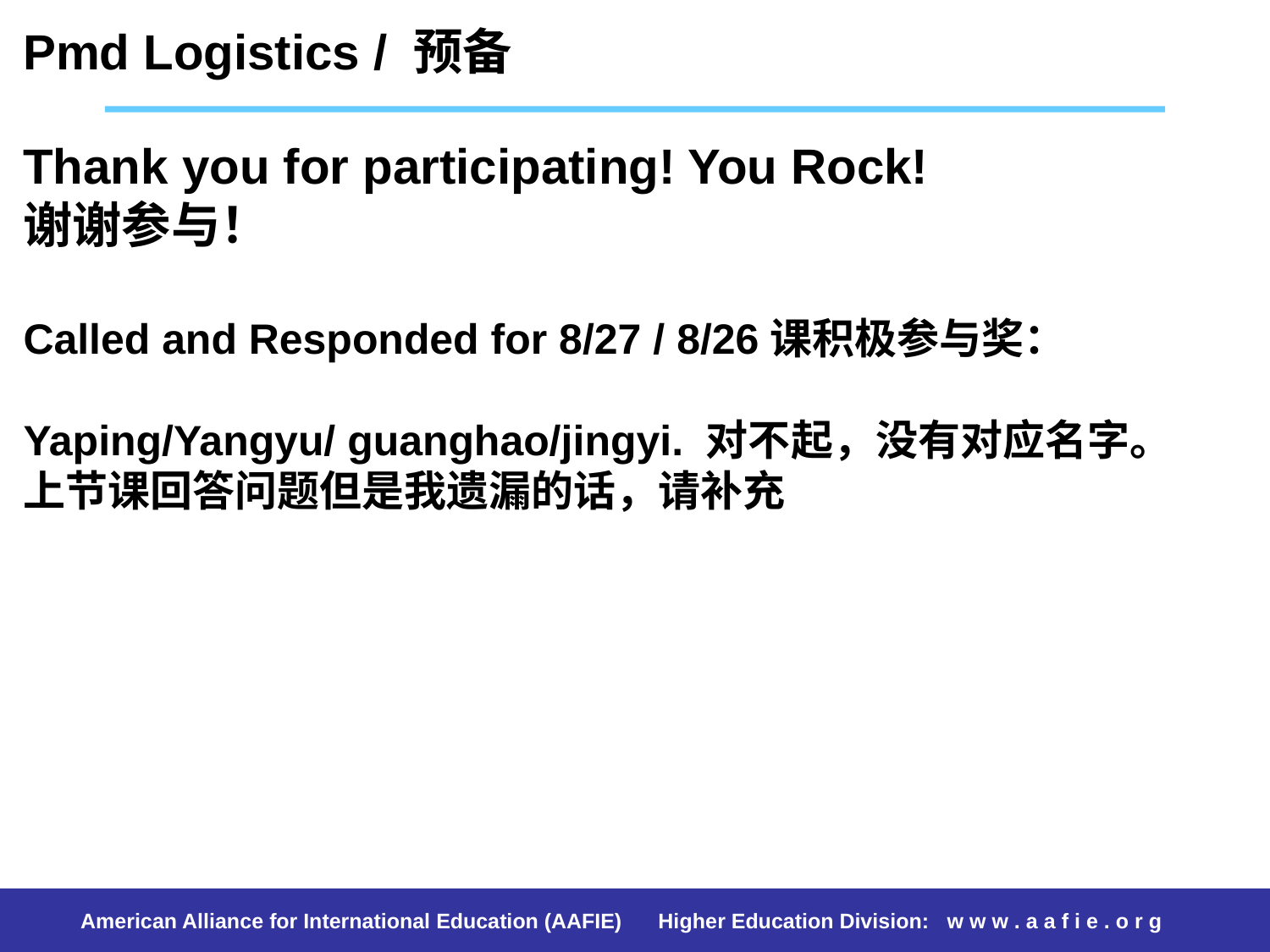

Pmd Logistics / 预备
Thank you for participating! You Rock!
谢谢参与！

Called and Responded for 8/27 / 8/26课积极参与奖：

Yaping/Yangyu/ guanghao/jingyi. 对不起，没有对应名字。
上节课回答问题但是我遗漏的话，请补充